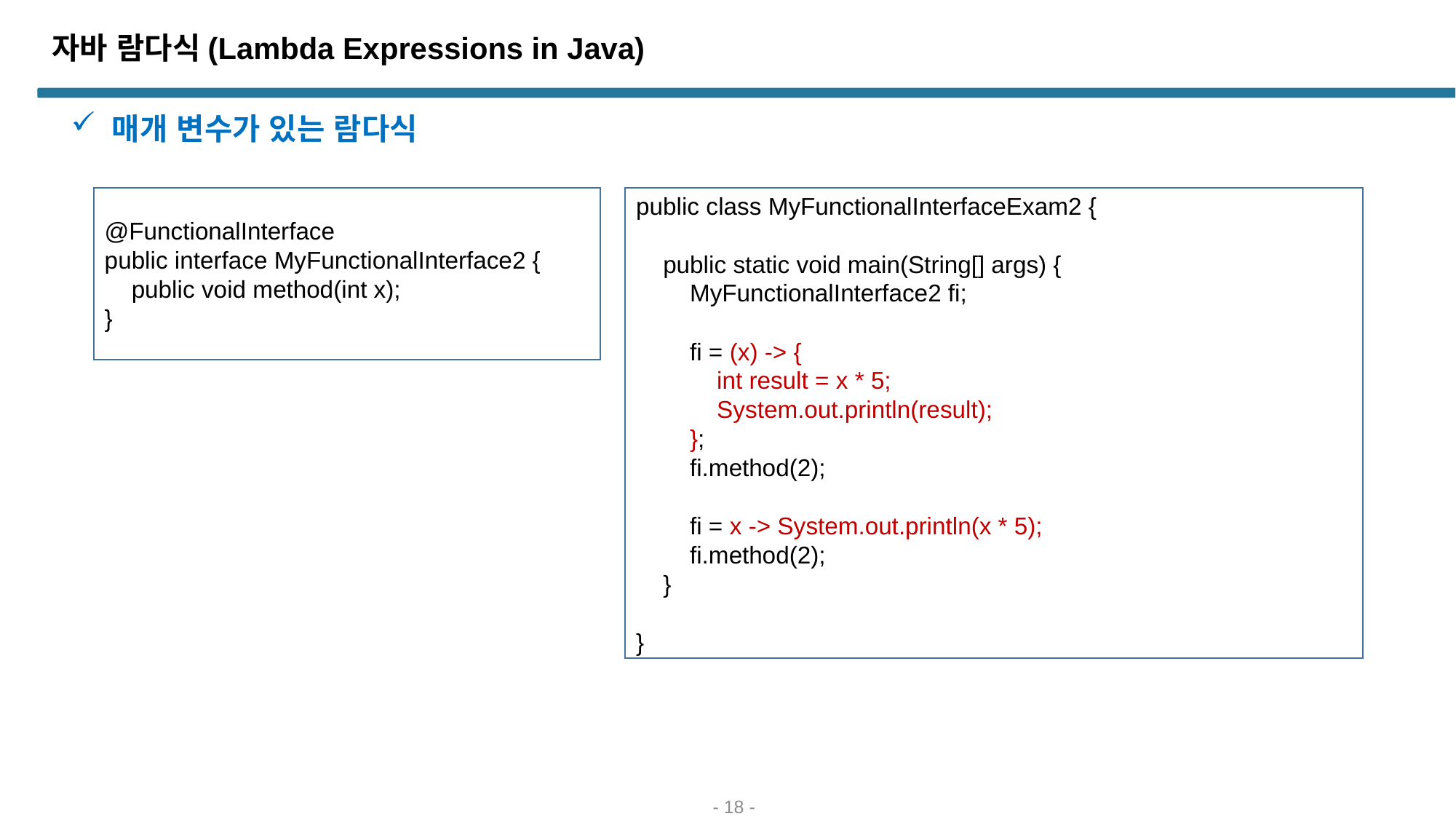

# 자바 람다식(Lambda Expressions in Java)
매개 변수가 있는 람다식

@FunctionalInterface
public interface MyFunctionalInterface2 {
    public void method(int x);
}
public class MyFunctionalInterfaceExam2 {

    public static void main(String[] args) {
        MyFunctionalInterface2 fi;

        fi = (x) -> {
            int result = x * 5;
            System.out.println(result);
        };
        fi.method(2);

        fi = x -> System.out.println(x * 5);
        fi.method(2);
    }

}
- 18 -